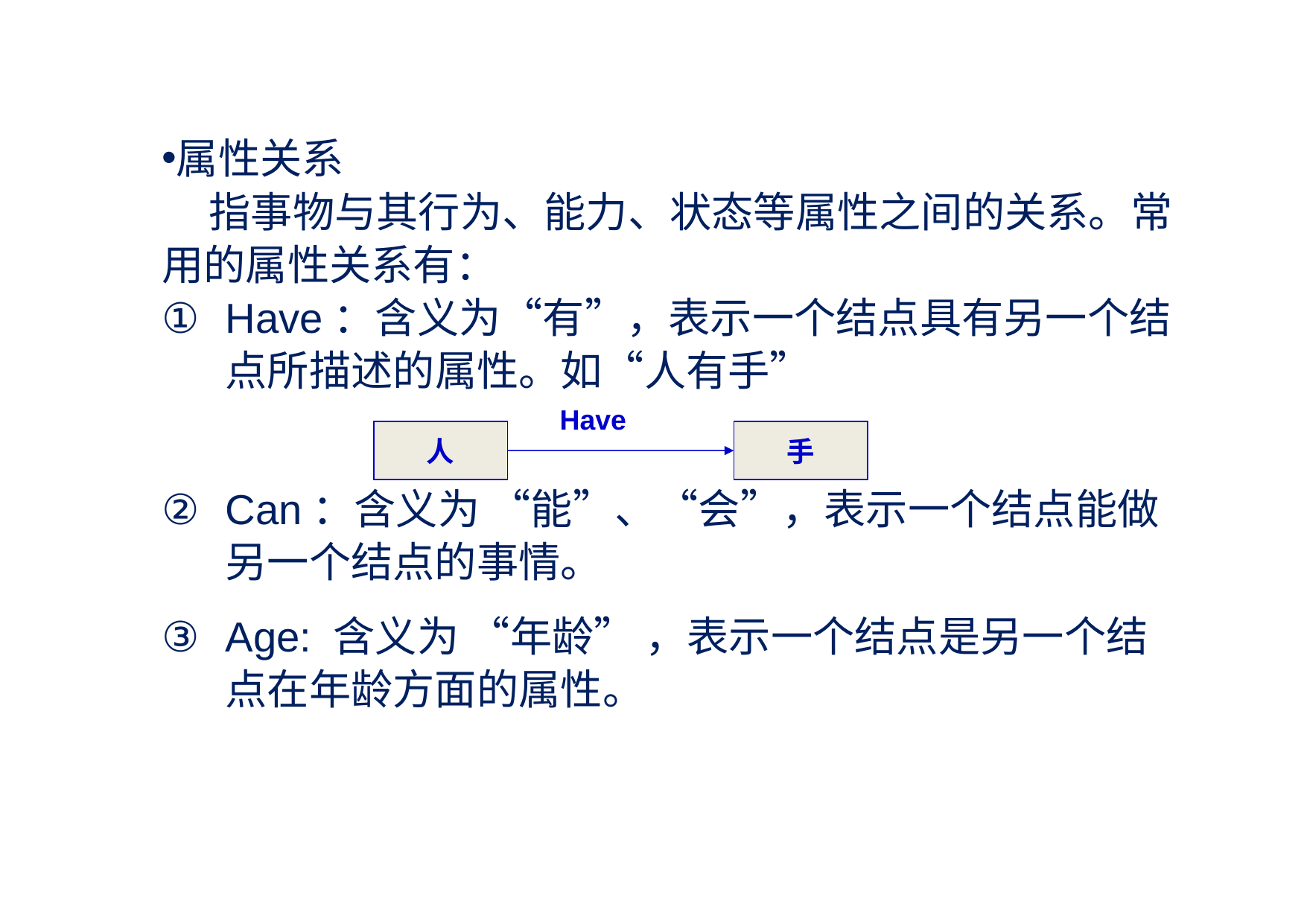

属性关系
    指事物与其行为、能力、状态等属性之间的关系。常用的属性关系有：
Have：含义为“有”，表示一个结点具有另一个结点所描述的属性。如“人有手”

Can：含义为 “能”、“会”，表示一个结点能做另一个结点的事情。
Age: 含义为 “年龄” ，表示一个结点是另一个结点在年龄方面的属性。
Have
人
手

84